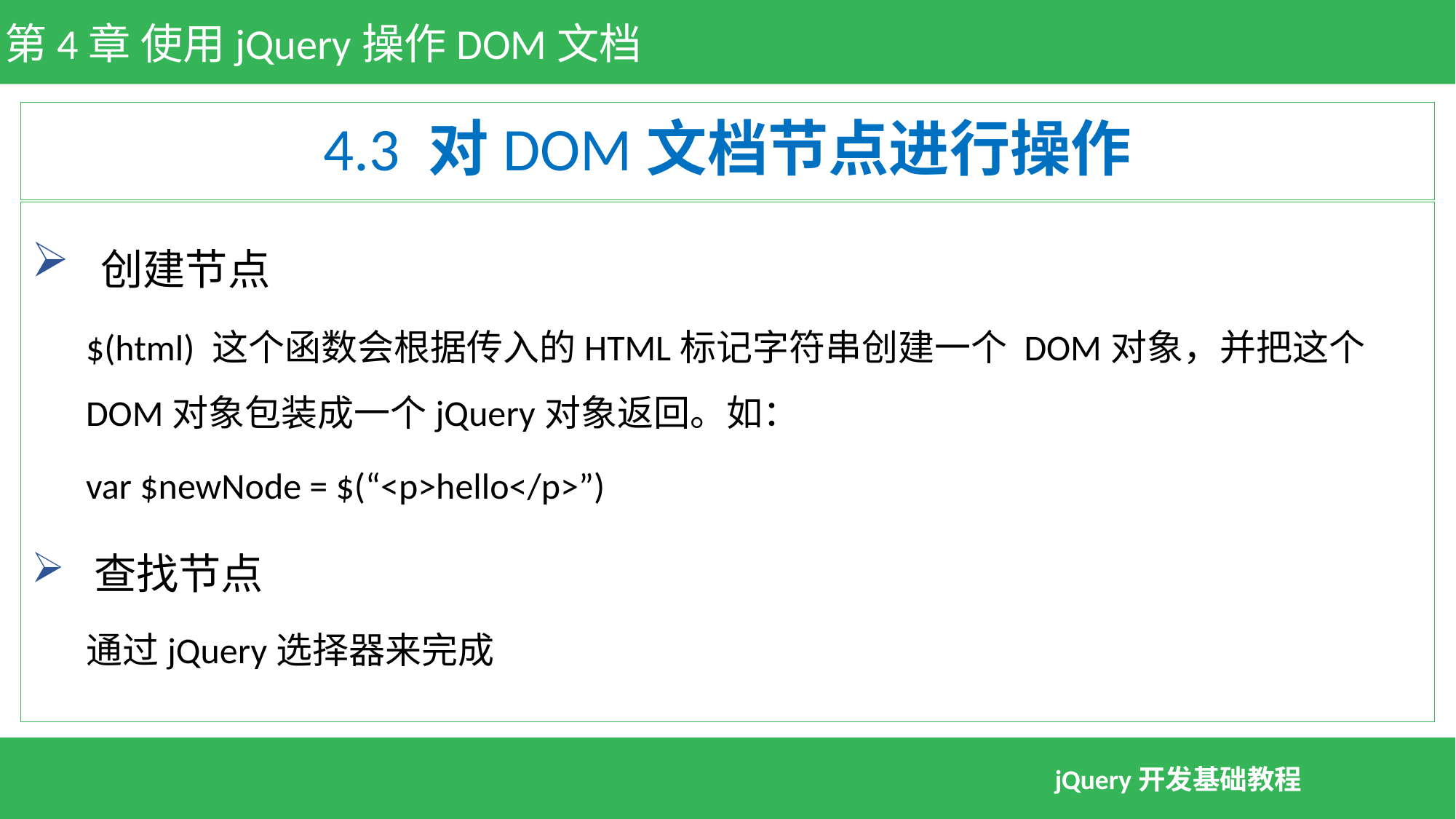

第4章 使用jQuery操作DOM文档

# 4.3 对DOM文档节点进行操作
  创建节点
$(html) 这个函数会根据传入的HTML标记字符串创建一个 DOM对象，并把这个DOM对象包装成一个jQuery对象返回。如：
var $newNode = $(“<p>hello</p>”)
  查找节点
通过jQuery选择器来完成
jQuery开发基础教程